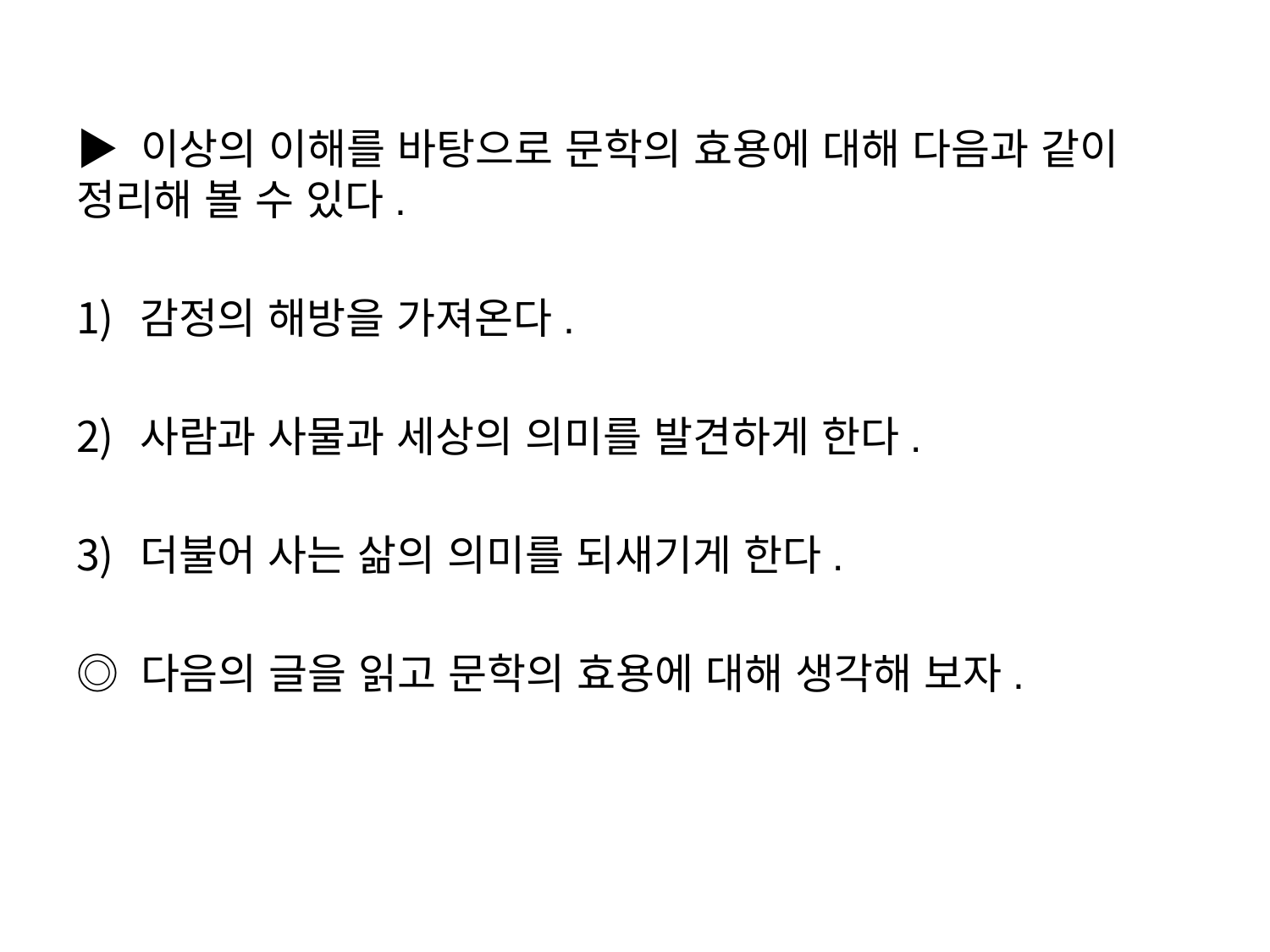

▶ 이상의 이해를 바탕으로 문학의 효용에 대해 다음과 같이 정리해 볼 수 있다.

감정의 해방을 가져온다.

사람과 사물과 세상의 의미를 발견하게 한다.

더불어 사는 삶의 의미를 되새기게 한다.

◎ 다음의 글을 읽고 문학의 효용에 대해 생각해 보자.